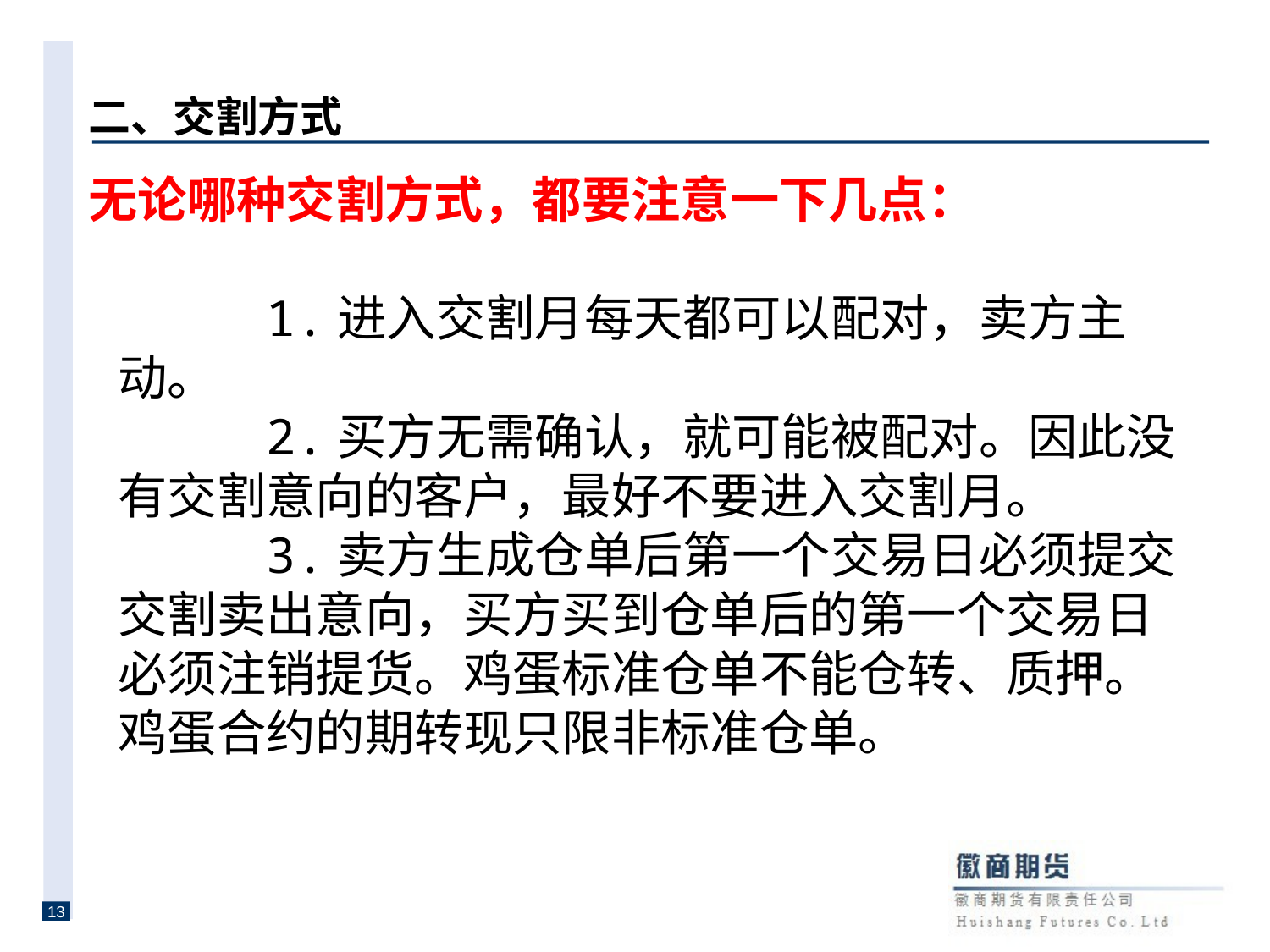

# 二、交割方式 二、交割方式 二、交割方式
无论哪种交割方式，都要注意一下几点：

      1.进入交割月每天都可以配对，卖方主动。
      2.买方无需确认，就可能被配对。因此没有交割意向的客户，最好不要进入交割月。
      3.卖方生成仓单后第一个交易日必须提交交割卖出意向，买方买到仓单后的第一个交易日必须注销提货。鸡蛋标准仓单不能仓转、质押。鸡蛋合约的期转现只限非标准仓单。